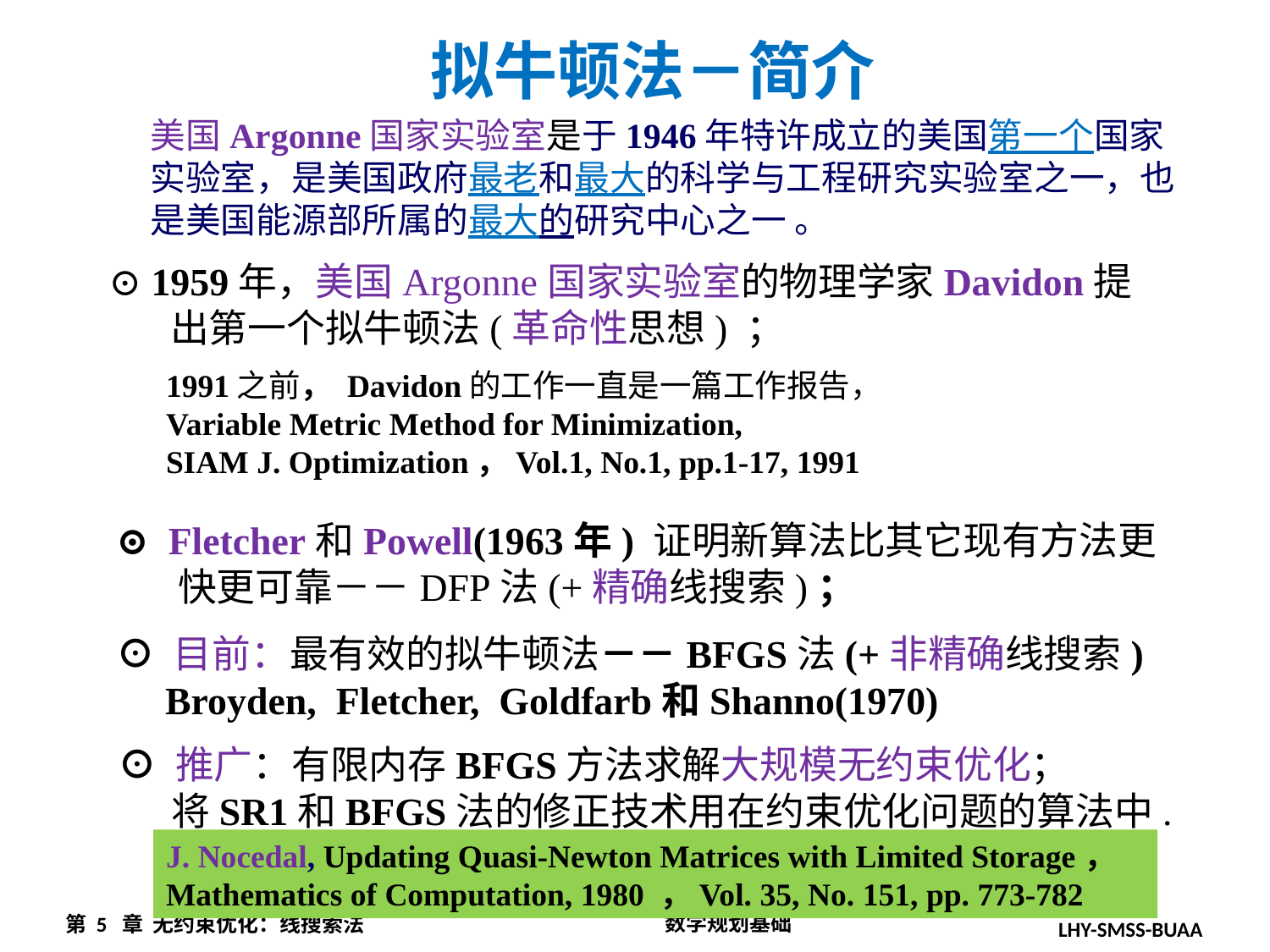

拟牛顿法－简介
美国Argonne国家实验室是于1946年特许成立的美国第一个国家实验室，是美国政府最老和最大的科学与工程研究实验室之一，也是美国能源部所属的最大的研究中心之一 。
⊙ 1959年，美国Argonne国家实验室的物理学家Davidon提
      出第一个拟牛顿法(革命性思想) ；

1991之前， Davidon的工作一直是一篇工作报告，
Variable Metric Method for Minimization,
SIAM J. Optimization，Vol.1, No.1, pp.1-17, 1991
⊙  Fletcher和Powell(1963年) 证明新算法比其它现有方法更
      快更可靠－－DFP法(+精确线搜索)；
⊙ 目前：最有效的拟牛顿法－－BFGS法(+非精确线搜索)
     Broyden,  Fletcher,  Goldfarb和Shanno(1970)
⊙ 推广：有限内存BFGS方法求解大规模无约束优化；
     将SR1和BFGS法的修正技术用在约束优化问题的算法中.
J. Nocedal, Updating Quasi-Newton Matrices with Limited Storage，Mathematics of Computation, 1980 ，Vol. 35, No. 151, pp. 773-782